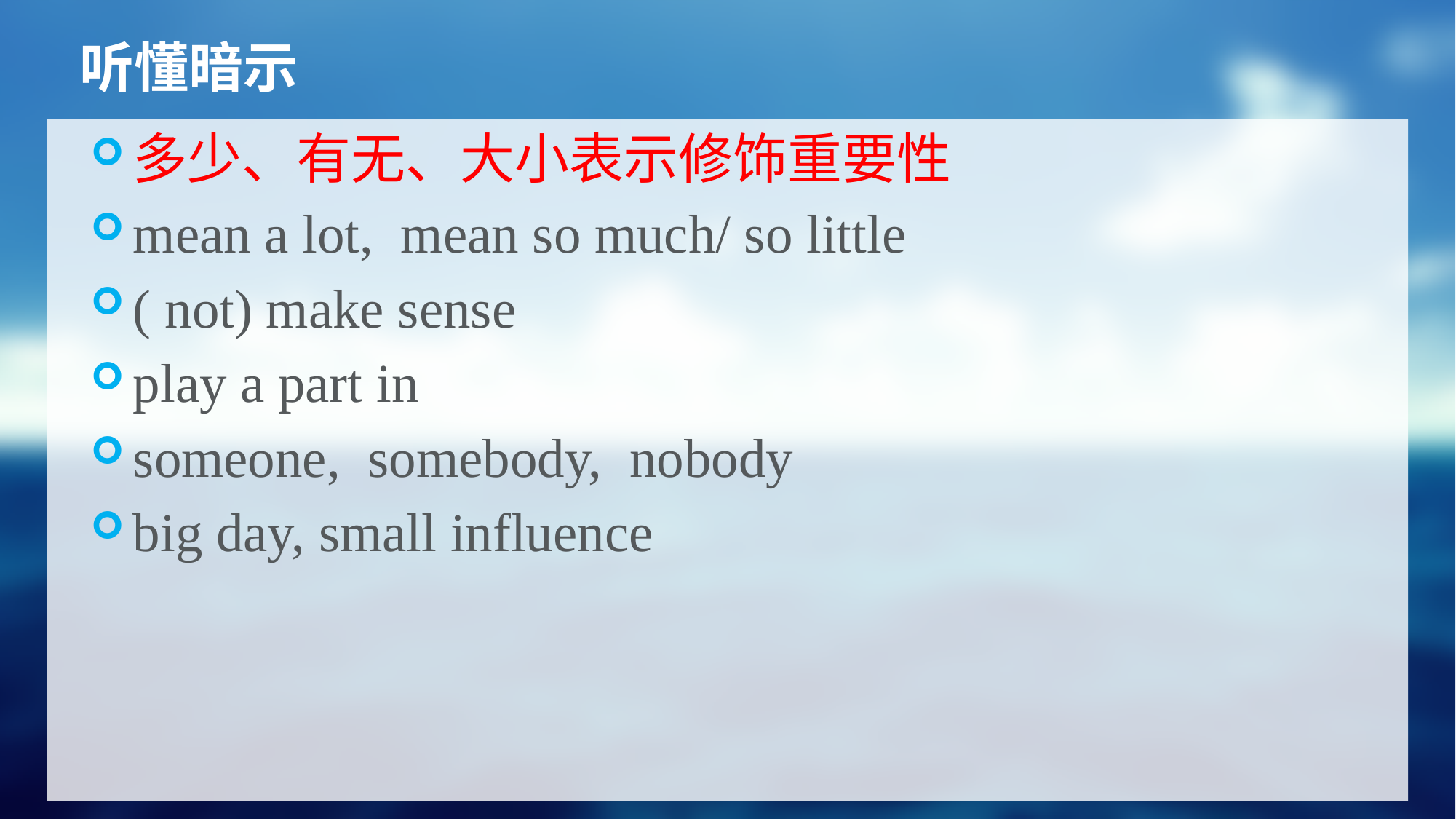

# 听懂暗示
多少、有无、大小表示修饰重要性
mean a lot,  mean so much/ so little
( not) make sense
play a part in
someone,  somebody,  nobody
big day, small influence